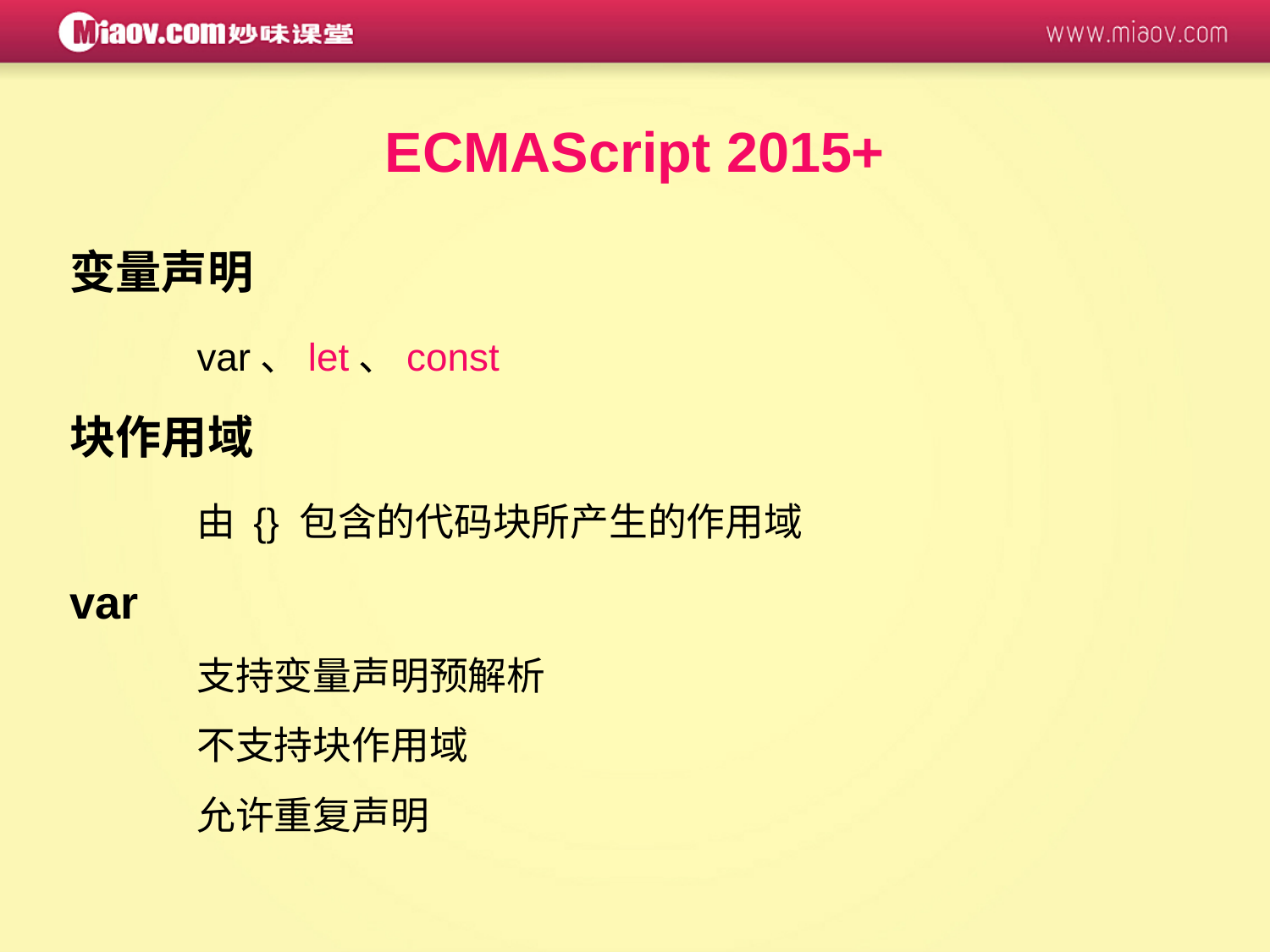

ECMAScript 2015+
变量声明
	var、let、const
块作用域
	由 {} 包含的代码块所产生的作用域
var
	支持变量声明预解析
	不支持块作用域
	允许重复声明